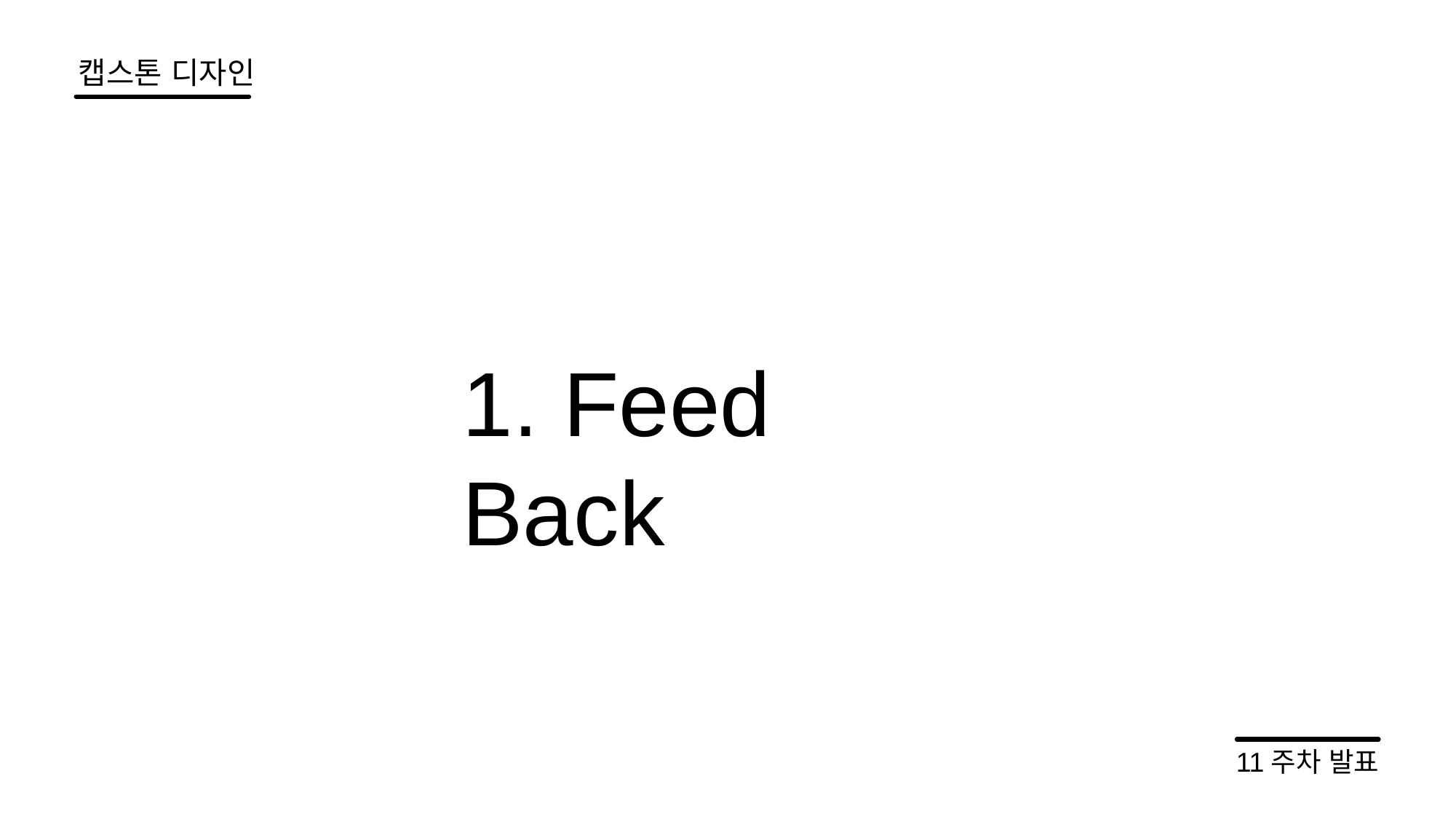

캡스톤 디자인
1. Feed Back
11주차 발표